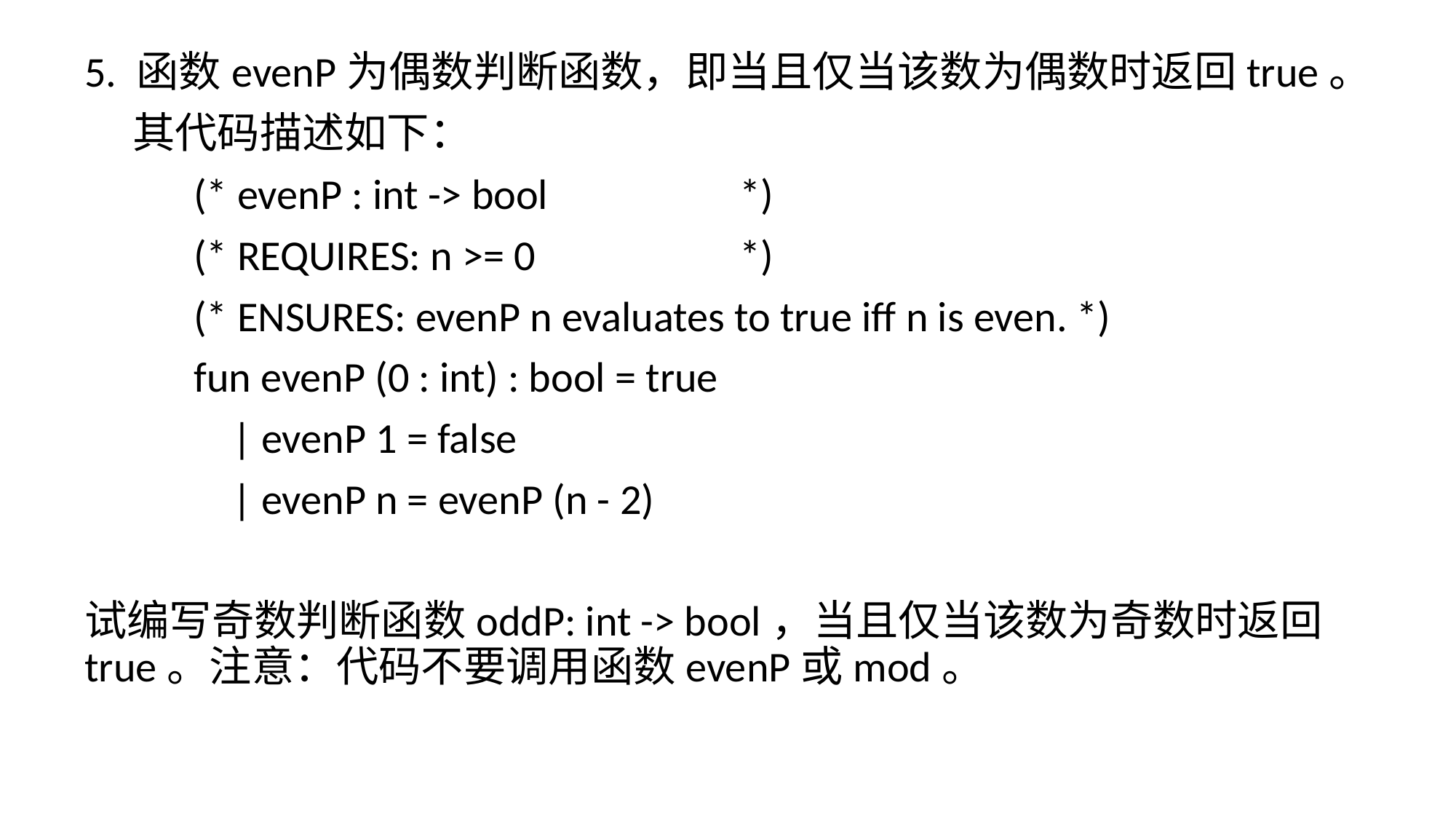

5. 函数evenP为偶数判断函数，即当且仅当该数为偶数时返回true。
    其代码描述如下：
	(* evenP : int -> bool 		*)
	(* REQUIRES: n >= 0 		*)
	(* ENSURES: evenP n evaluates to true iff n is even. *)
	fun evenP (0 : int) : bool = true
  	    | evenP 1 = false
  	    | evenP n = evenP (n - 2)

试编写奇数判断函数oddP: int -> bool，当且仅当该数为奇数时返回true。注意：代码不要调用函数evenP或mod。